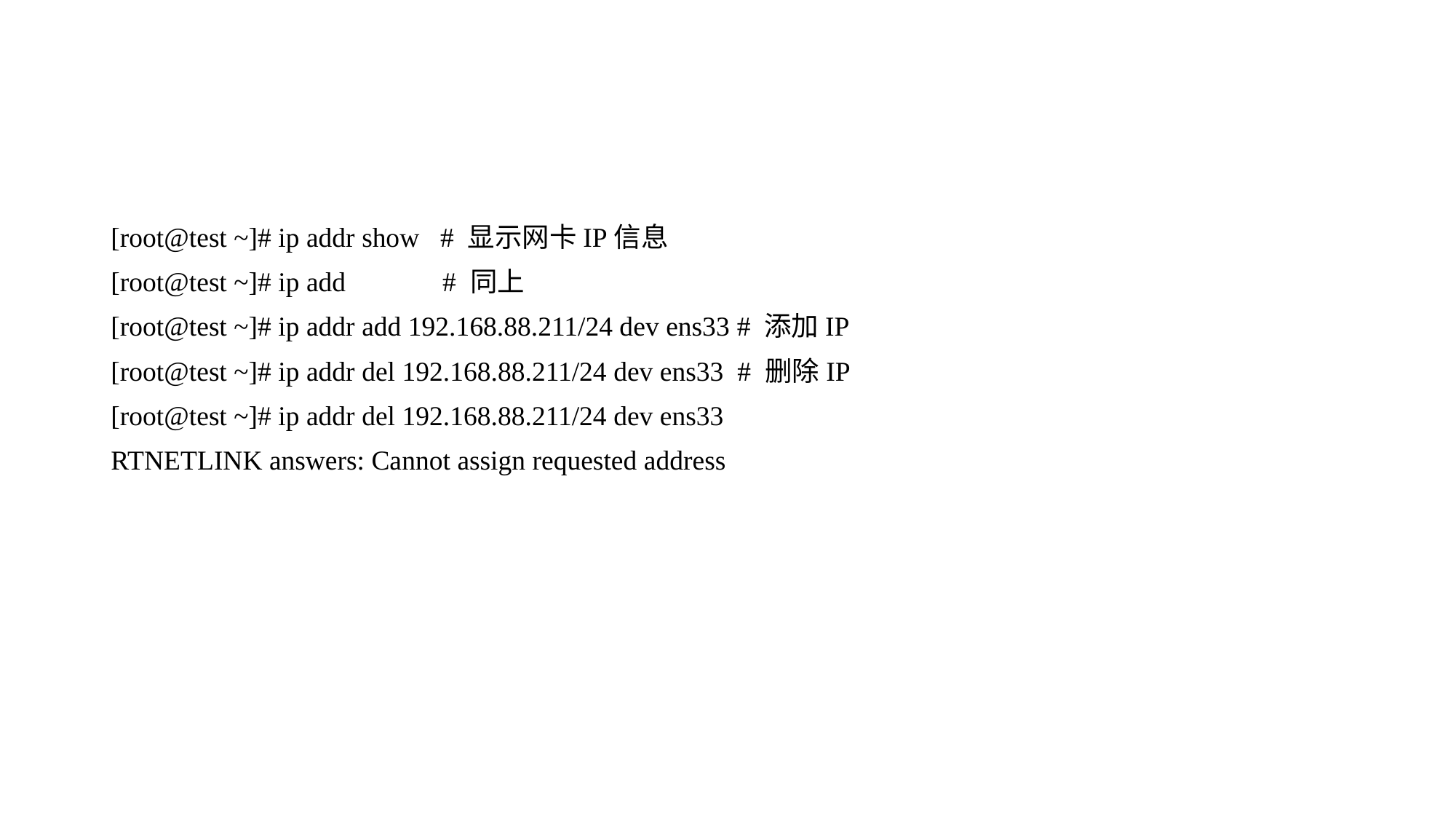

#
[root@test ~]# ip addr show   # 显示网卡IP信息
[root@test ~]# ip add              # 同上
[root@test ~]# ip addr add 192.168.88.211/24 dev ens33 # 添加IP
[root@test ~]# ip addr del 192.168.88.211/24 dev ens33  # 删除IP
[root@test ~]# ip addr del 192.168.88.211/24 dev ens33
RTNETLINK answers: Cannot assign requested address